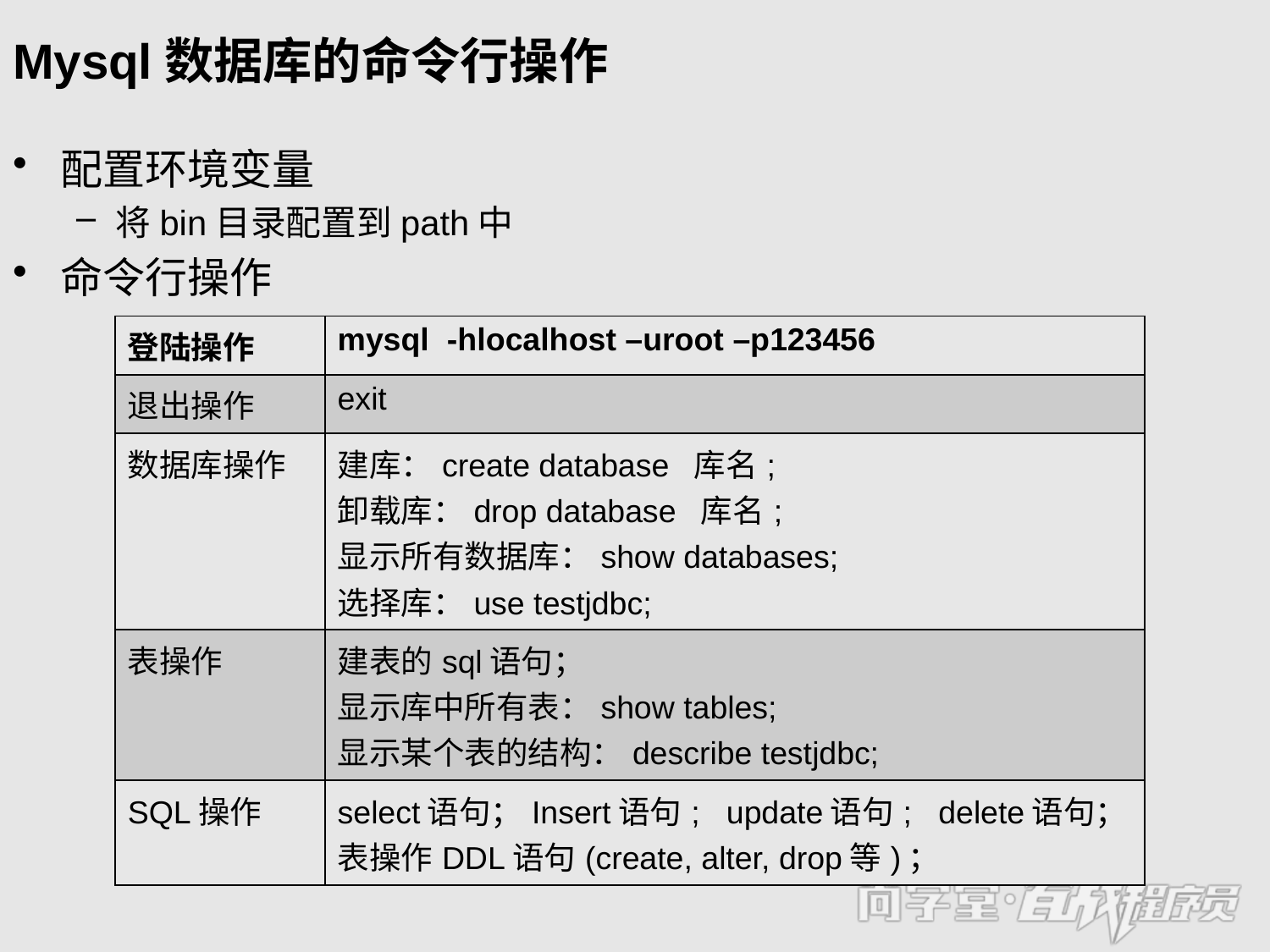

# Mysql数据库的命令行操作
配置环境变量
将bin目录配置到path中
命令行操作

| 登陆操作 | mysql -hlocalhost –uroot –p123456 |
| --- | --- |
| 退出操作 | exit |
| 数据库操作 | 建库：create database 库名; 卸载库：drop database 库名; 显示所有数据库：show databases; 选择库：use testjdbc; |
| 表操作 | 建表的sql语句； 显示库中所有表：show tables; 显示某个表的结构：describe testjdbc; |
| SQL操作 | select语句；Insert语句; update语句; delete语句； 表操作DDL语句(create, alter, drop等)； |